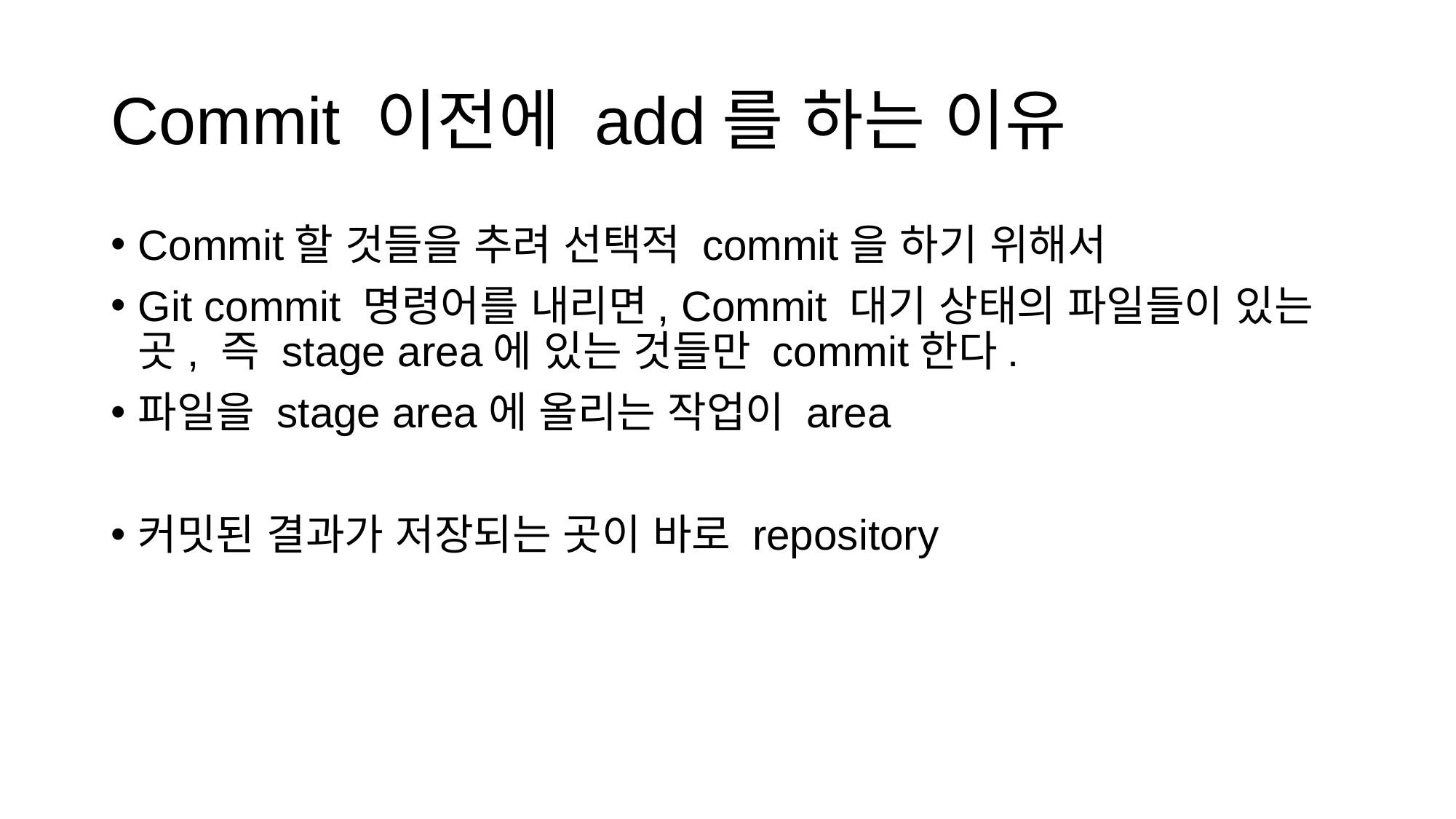

# Commit 이전에 add를 하는 이유
Commit할 것들을 추려 선택적 commit을 하기 위해서
Git commit 명령어를 내리면, Commit 대기 상태의 파일들이 있는 곳, 즉 stage area에 있는 것들만 commit한다.
파일을 stage area에 올리는 작업이 area

커밋된 결과가 저장되는 곳이 바로 repository